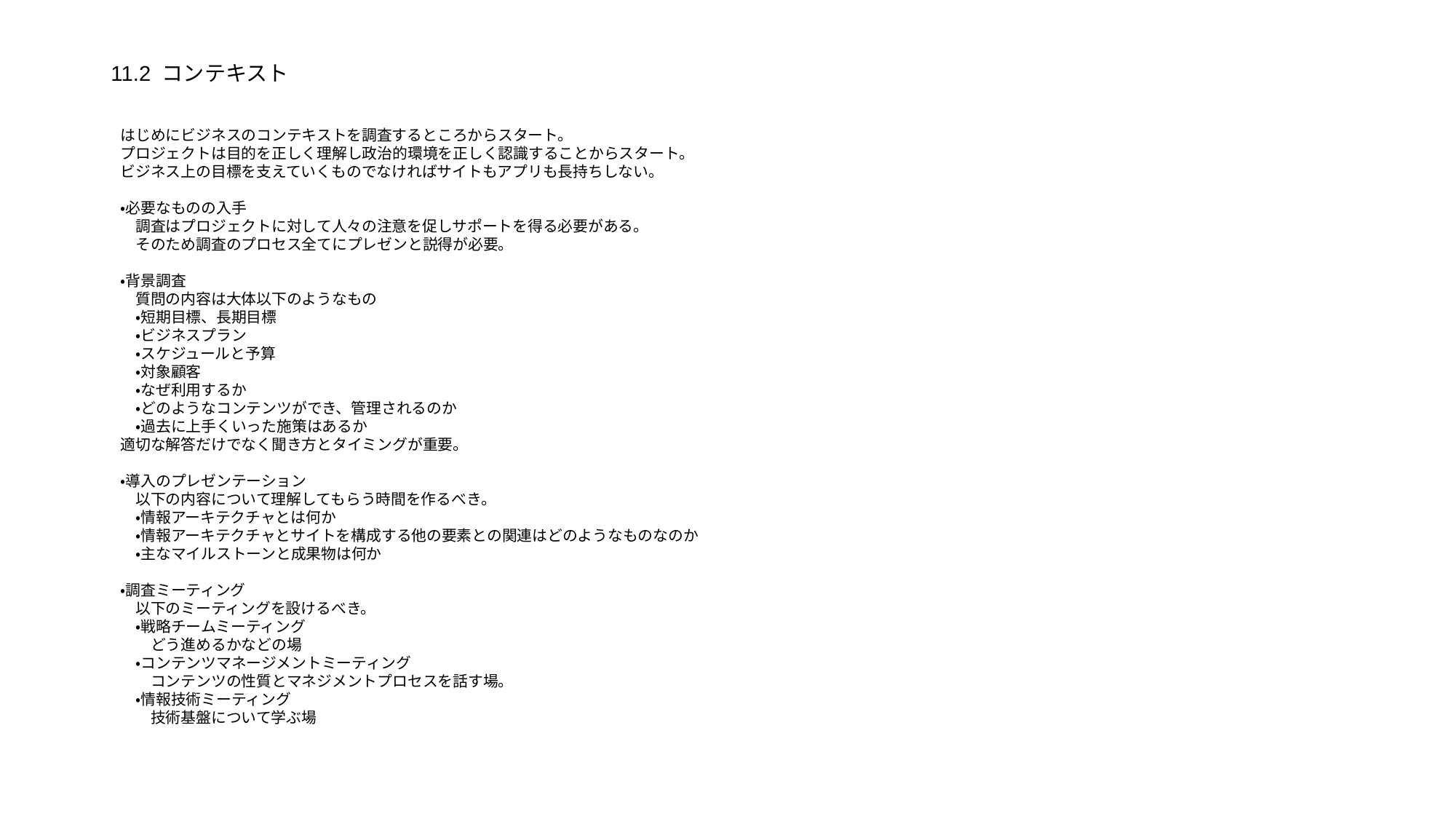

# 11.2 コンテキスト
はじめにビジネスのコンテキストを調査するところからスタート。
プロジェクトは目的を正しく理解し政治的環境を正しく認識することからスタート。
ビジネス上の目標を支えていくものでなければサイトもアプリも長持ちしない。

・必要なものの入手
　調査はプロジェクトに対して人々の注意を促しサポートを得る必要がある。
　そのため調査のプロセス全てにプレゼンと説得が必要。

・背景調査
　質問の内容は大体以下のようなもの
　・短期目標、長期目標
　・ビジネスプラン
　・スケジュールと予算
　・対象顧客
　・なぜ利用するか
　・どのようなコンテンツができ、管理されるのか
　・過去に上手くいった施策はあるか
適切な解答だけでなく聞き方とタイミングが重要。

・導入のプレゼンテーション
　以下の内容について理解してもらう時間を作るべき。
　・情報アーキテクチャとは何か
　・情報アーキテクチャとサイトを構成する他の要素との関連はどのようなものなのか
　・主なマイルストーンと成果物は何か

・調査ミーティング
　以下のミーティングを設けるべき。
　・戦略チームミーティング
　　どう進めるかなどの場
　・コンテンツマネージメントミーティング
　　コンテンツの性質とマネジメントプロセスを話す場。
　・情報技術ミーティング
　　技術基盤について学ぶ場